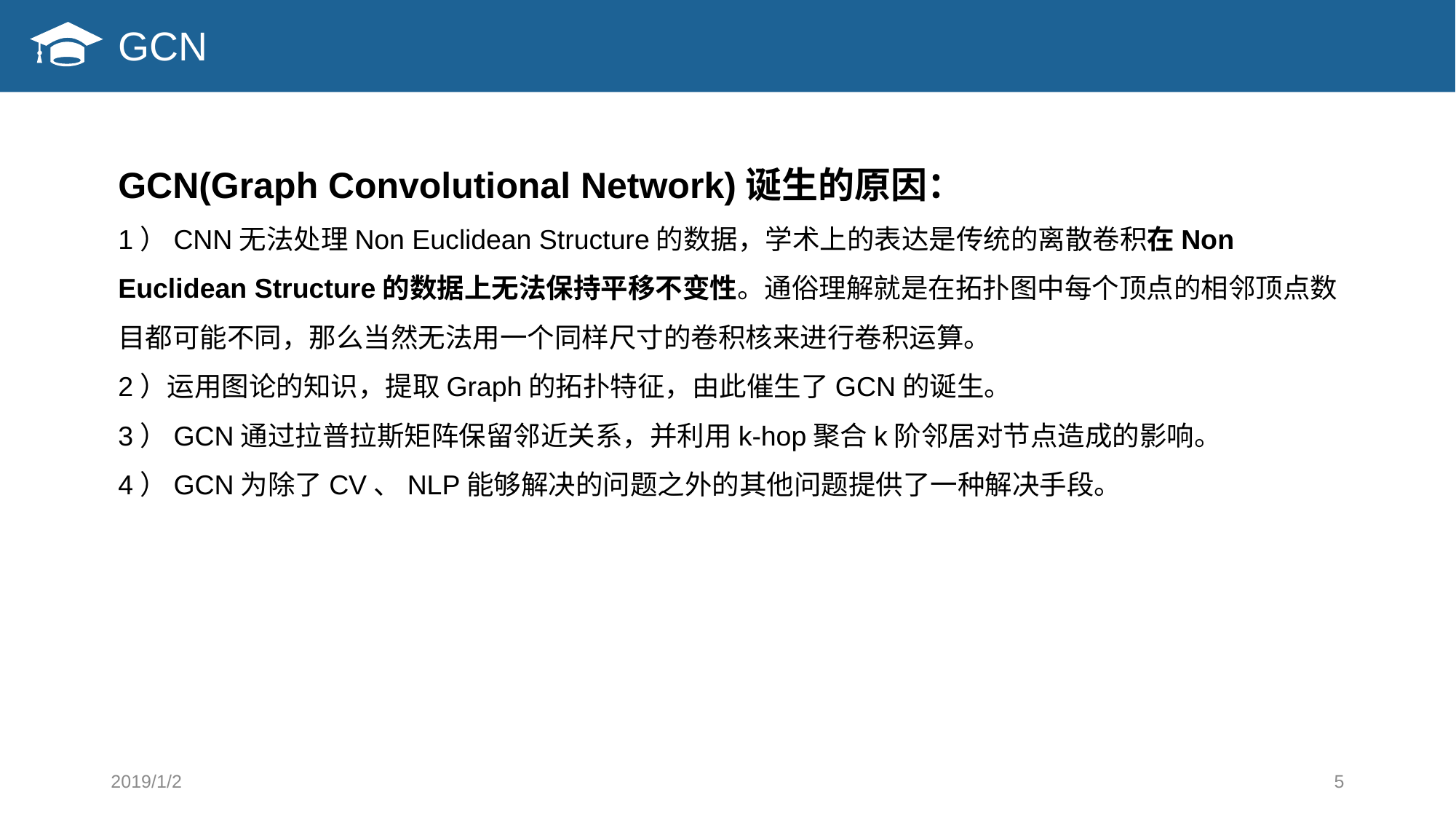

GCN

GCN(Graph Convolutional Network)诞生的原因：
1）CNN无法处理Non Euclidean Structure的数据，学术上的表达是传统的离散卷积在Non Euclidean Structure的数据上无法保持平移不变性。通俗理解就是在拓扑图中每个顶点的相邻顶点数目都可能不同，那么当然无法用一个同样尺寸的卷积核来进行卷积运算。
2）运用图论的知识，提取Graph的拓扑特征，由此催生了GCN的诞生。
3）GCN通过拉普拉斯矩阵保留邻近关系，并利用k-hop聚合k阶邻居对节点造成的影响。
4）GCN为除了CV、NLP能够解决的问题之外的其他问题提供了一种解决手段。

2019/1/2
5